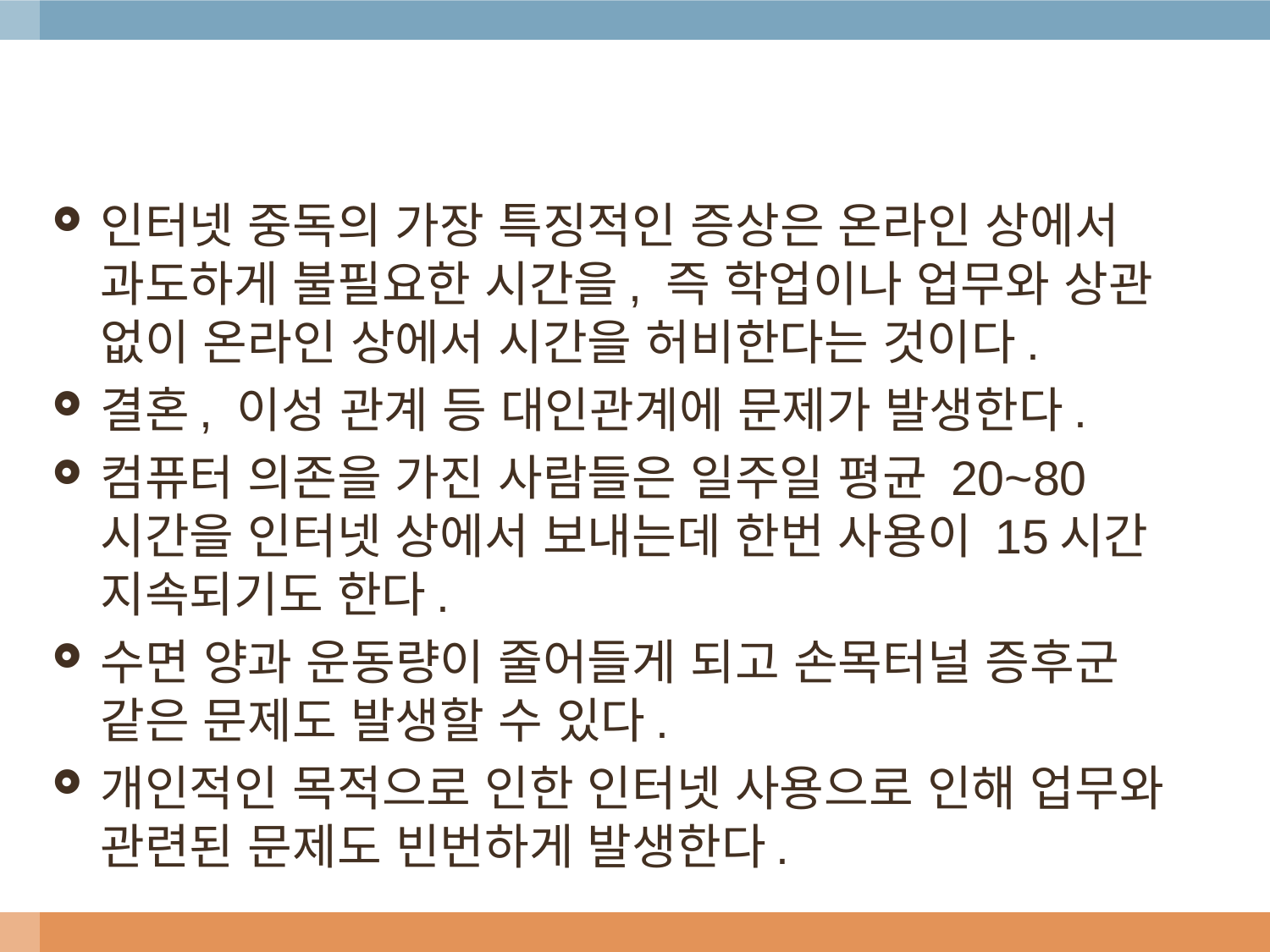

#
인터넷 중독의 가장 특징적인 증상은 온라인 상에서 과도하게 불필요한 시간을, 즉 학업이나 업무와 상관 없이 온라인 상에서 시간을 허비한다는 것이다.
결혼, 이성 관계 등 대인관계에 문제가 발생한다.
컴퓨터 의존을 가진 사람들은 일주일 평균 20~80시간을 인터넷 상에서 보내는데 한번 사용이 15시간 지속되기도 한다.
수면 양과 운동량이 줄어들게 되고 손목터널 증후군 같은 문제도 발생할 수 있다.
개인적인 목적으로 인한 인터넷 사용으로 인해 업무와 관련된 문제도 빈번하게 발생한다.